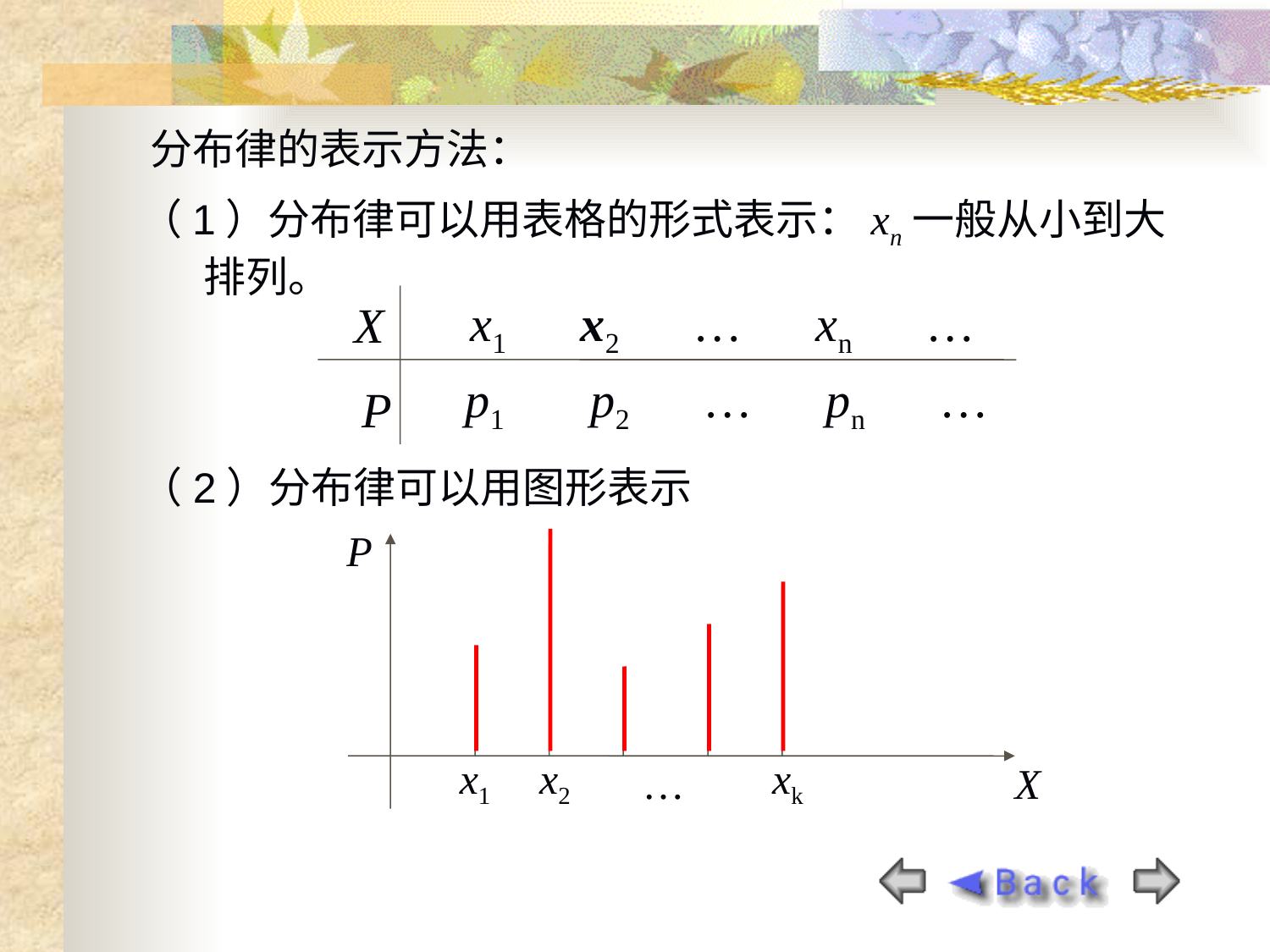

分布律的表示方法：

（1）分布律可以用表格的形式表示：xn一般从小到大排列。

x1      x2      …      xn      …
X
P
p1       p2      …      pn      …
（2）分布律可以用图形表示
P
X

x1
x2
xk
…